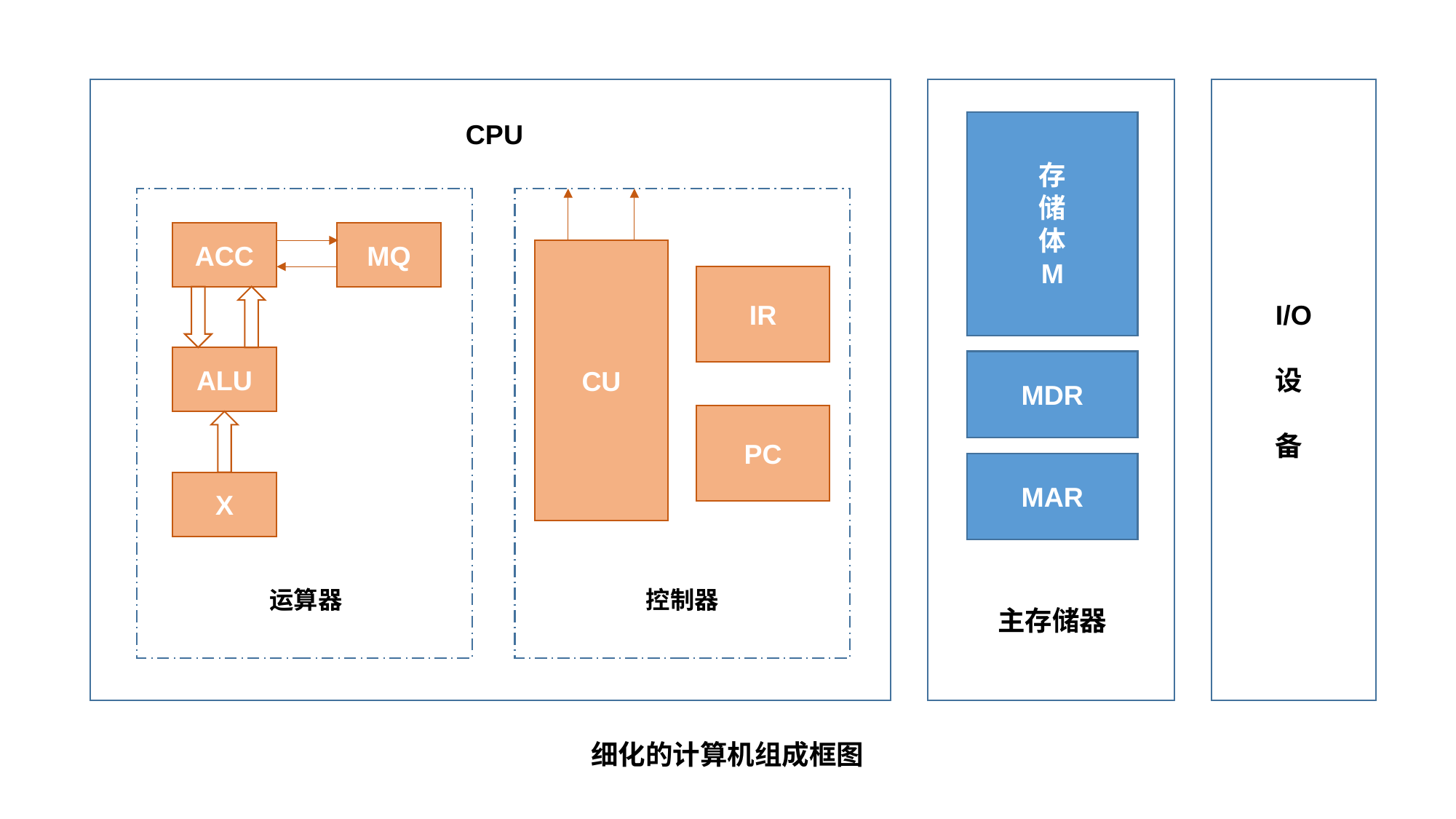

CPU
存
储
体
M

ACC
MQ
CU
IR

I/O

设

备
ALU
MDR
PC

MAR
X
运算器
控制器
主存储器
细化的计算机组成框图